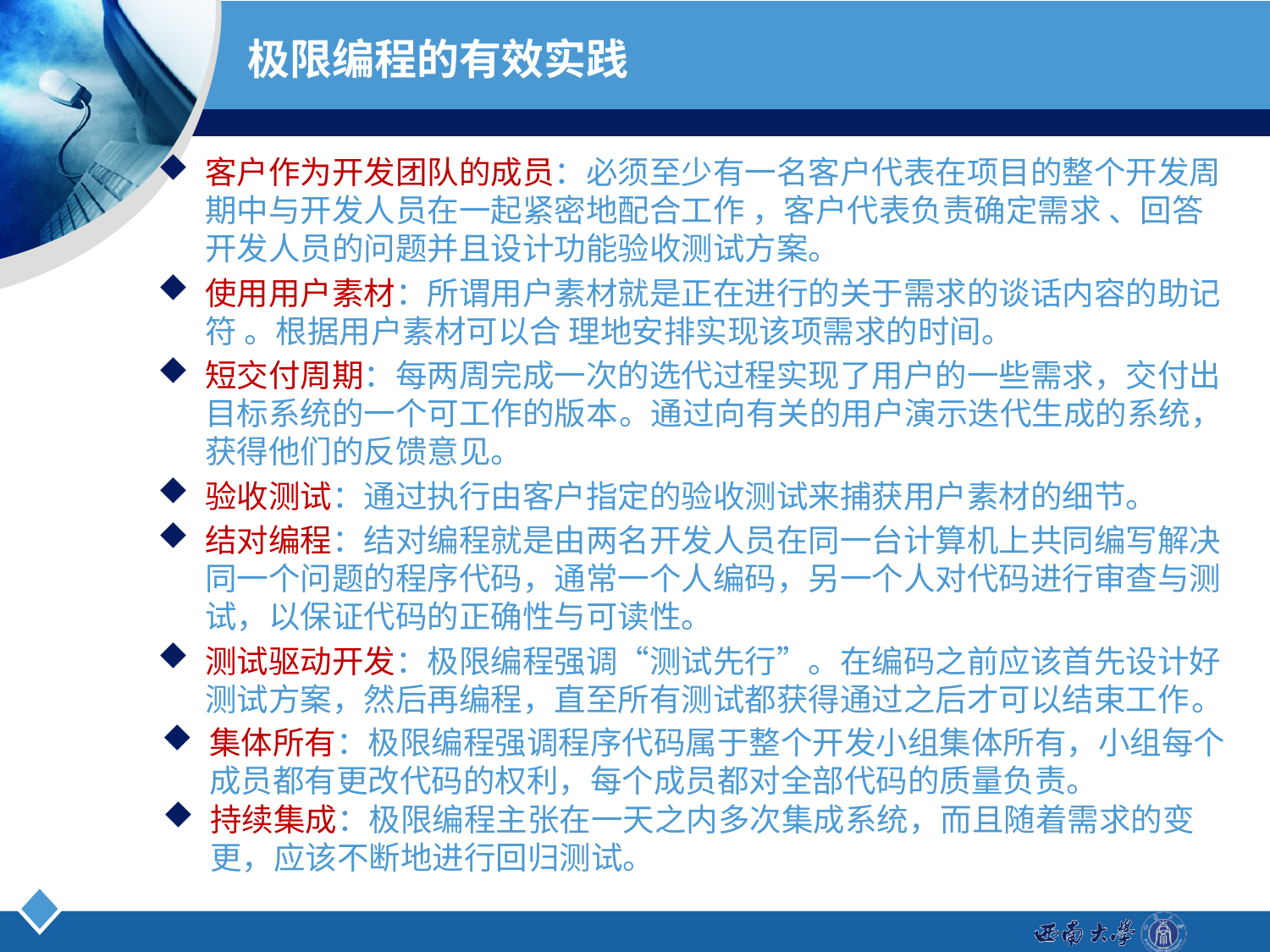

# 极限编程的有效实践
客户作为开发团队的成员：必须至少有一名客户代表在项目的整个开发周期中与开发人员在一起紧密地配合工作 ，客户代表负责确定需求 、回答开发人员的问题并且设计功能验收测试方案。
使用用户素材：所谓用户素材就是正在进行的关于需求的谈话内容的助记符 。根据用户素材可以合 理地安排实现该项需求的时间。
短交付周期：每两周完成一次的选代过程实现了用户的一些需求，交付出目标系统的一个可工作的版本。通过向有关的用户演示迭代生成的系统，获得他们的反馈意见。
验收测试：通过执行由客户指定的验收测试来捕获用户素材的细节。
结对编程：结对编程就是由两名开发人员在同一台计算机上共同编写解决同一个问题的程序代码，通常一个人编码，另一个人对代码进行审查与测试，以保证代码的正确性与可读性。
测试驱动开发：极限编程强调“测试先行”。在编码之前应该首先设计好测试方案，然后再编程，直至所有测试都获得通过之后才可以结束工作 。
集体所有：极限编程强调程序代码属于整个开发小组集体所有，小组每个成员都有更改代码的权利，每个成员都对全部代码的质量负责。
持续集成：极限编程主张在一天之内多次集成系统，而且随着需求的变更，应该不断地进行回归测试。